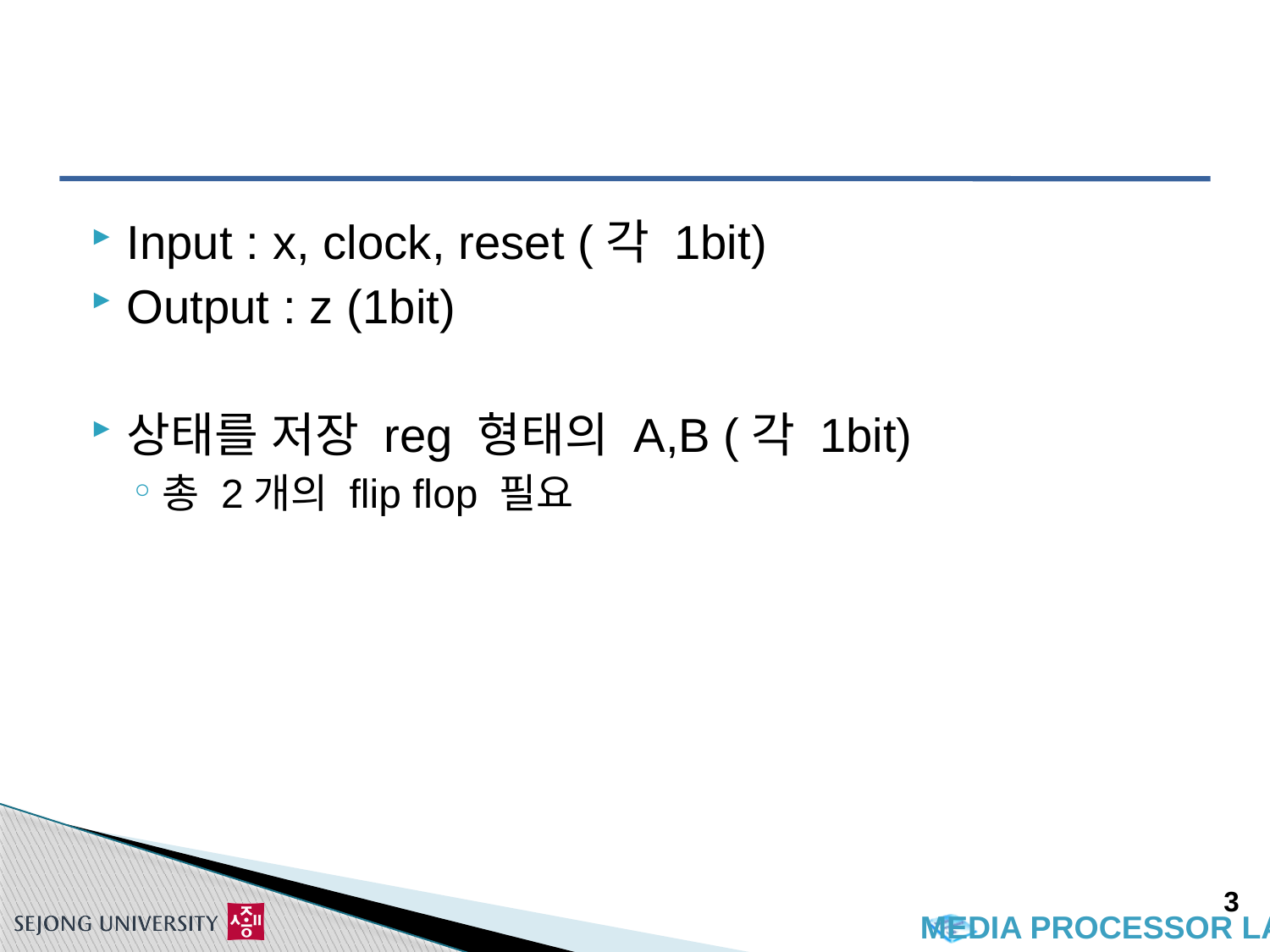

#
Input : x, clock, reset (각 1bit)
Output : z (1bit)

상태를 저장 reg 형태의 A,B (각 1bit)
총 2개의 flip flop 필요
3